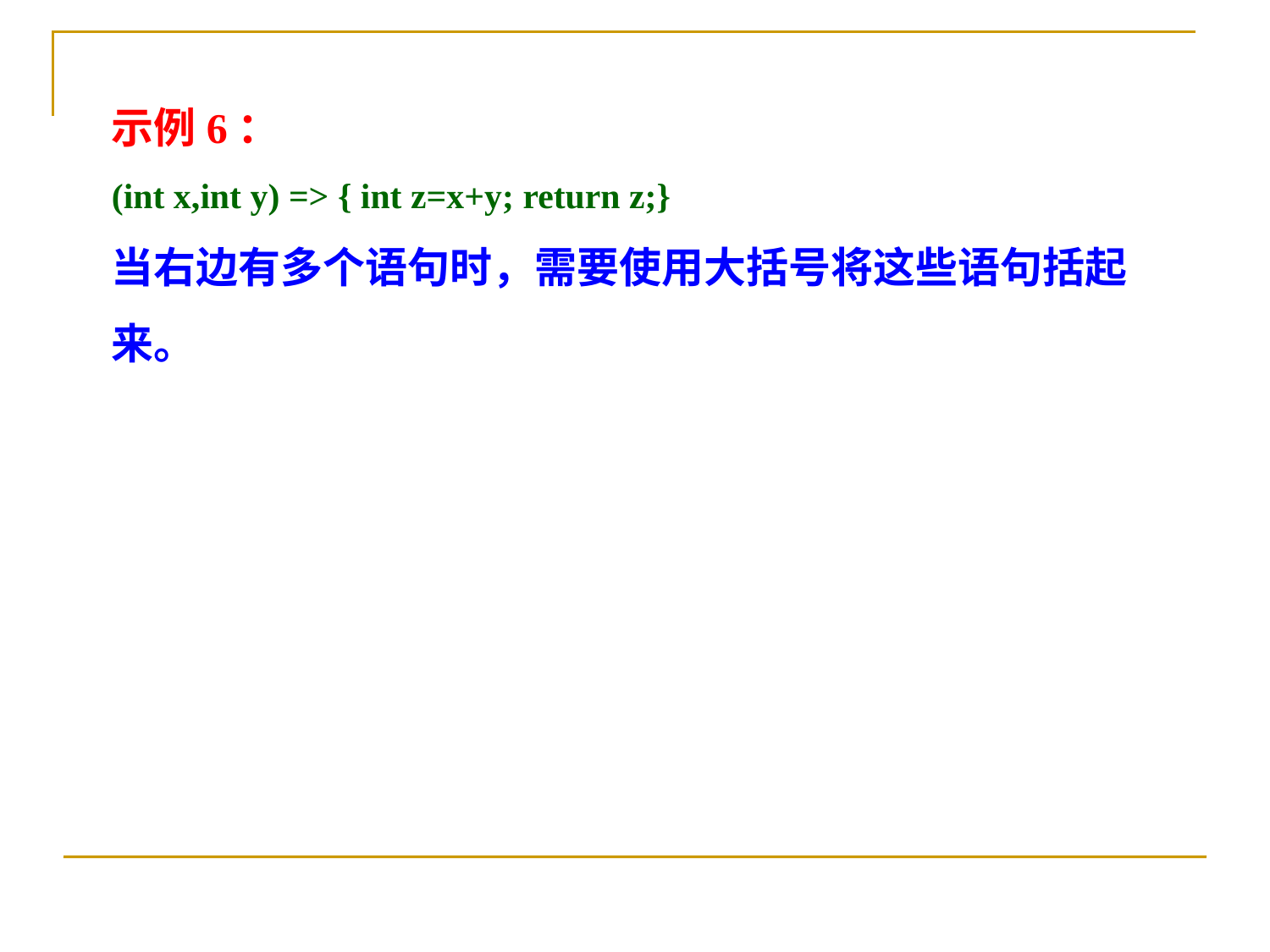

示例6：
(int x,int y) => { int z=x+y; return z;}
当右边有多个语句时，需要使用大括号将这些语句括起来。